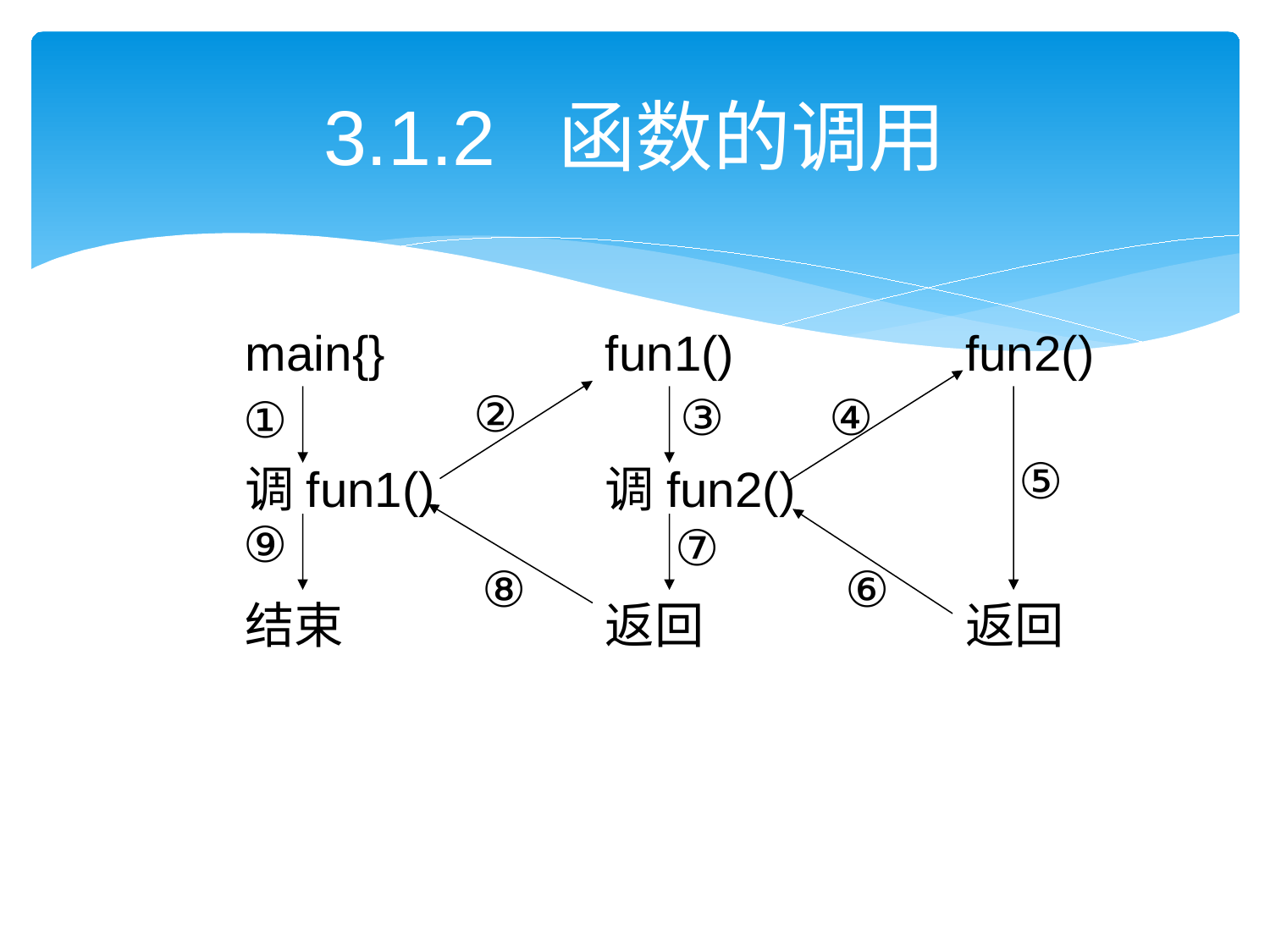

# 3.1.2  函数的调用
main{}

调fun1()

结束
fun1()

调fun2()

返回
fun2()

返回

②
③
④

①
⑤

⑨

⑦
⑧
⑥